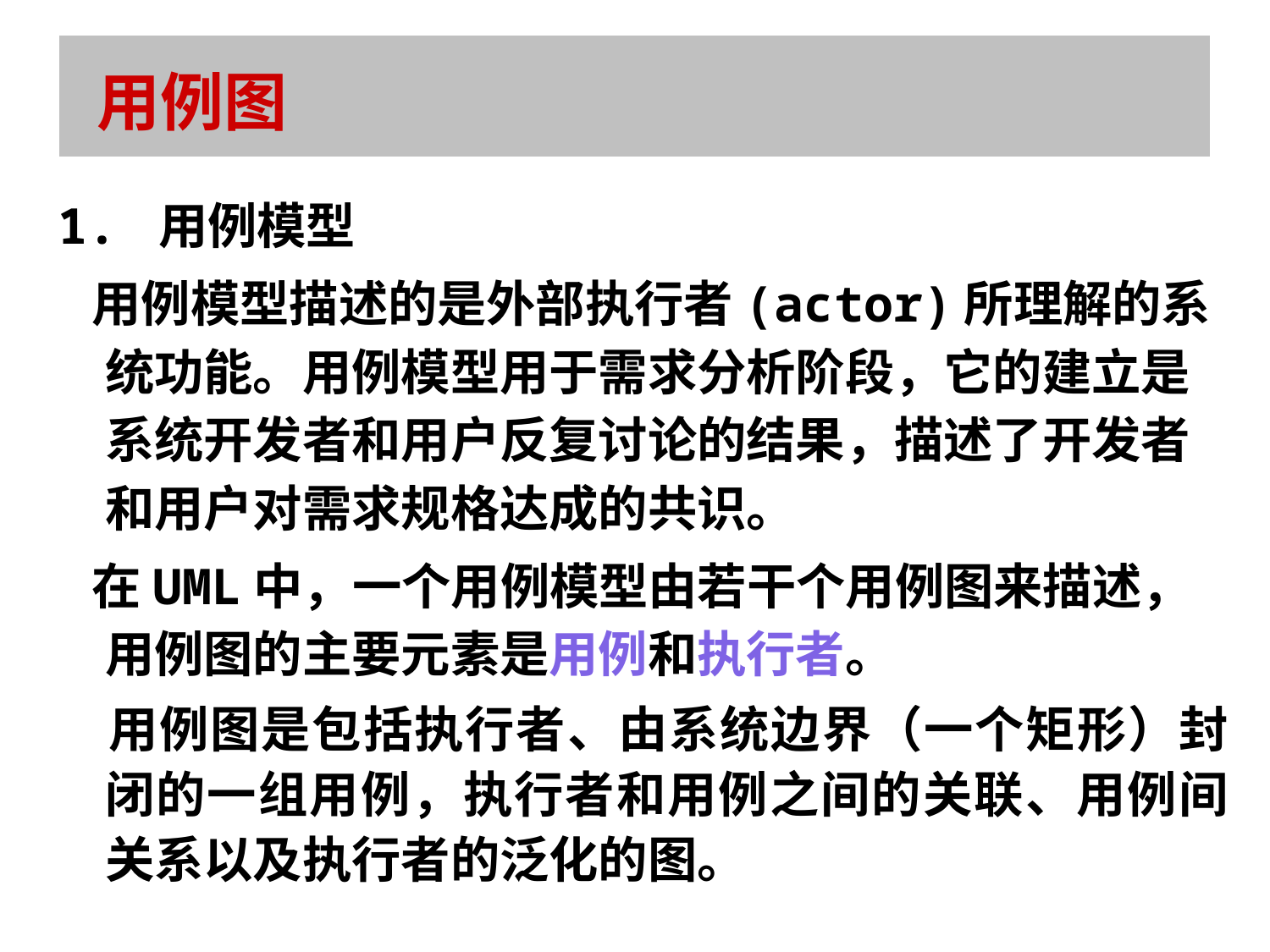

用例图
1. 用例模型
  用例模型描述的是外部执行者(actor)所理解的系统功能。用例模型用于需求分析阶段，它的建立是系统开发者和用户反复讨论的结果，描述了开发者和用户对需求规格达成的共识。
  在UML中，一个用例模型由若干个用例图来描述，用例图的主要元素是用例和执行者。
　用例图是包括执行者、由系统边界（一个矩形）封闭的一组用例，执行者和用例之间的关联、用例间关系以及执行者的泛化的图。